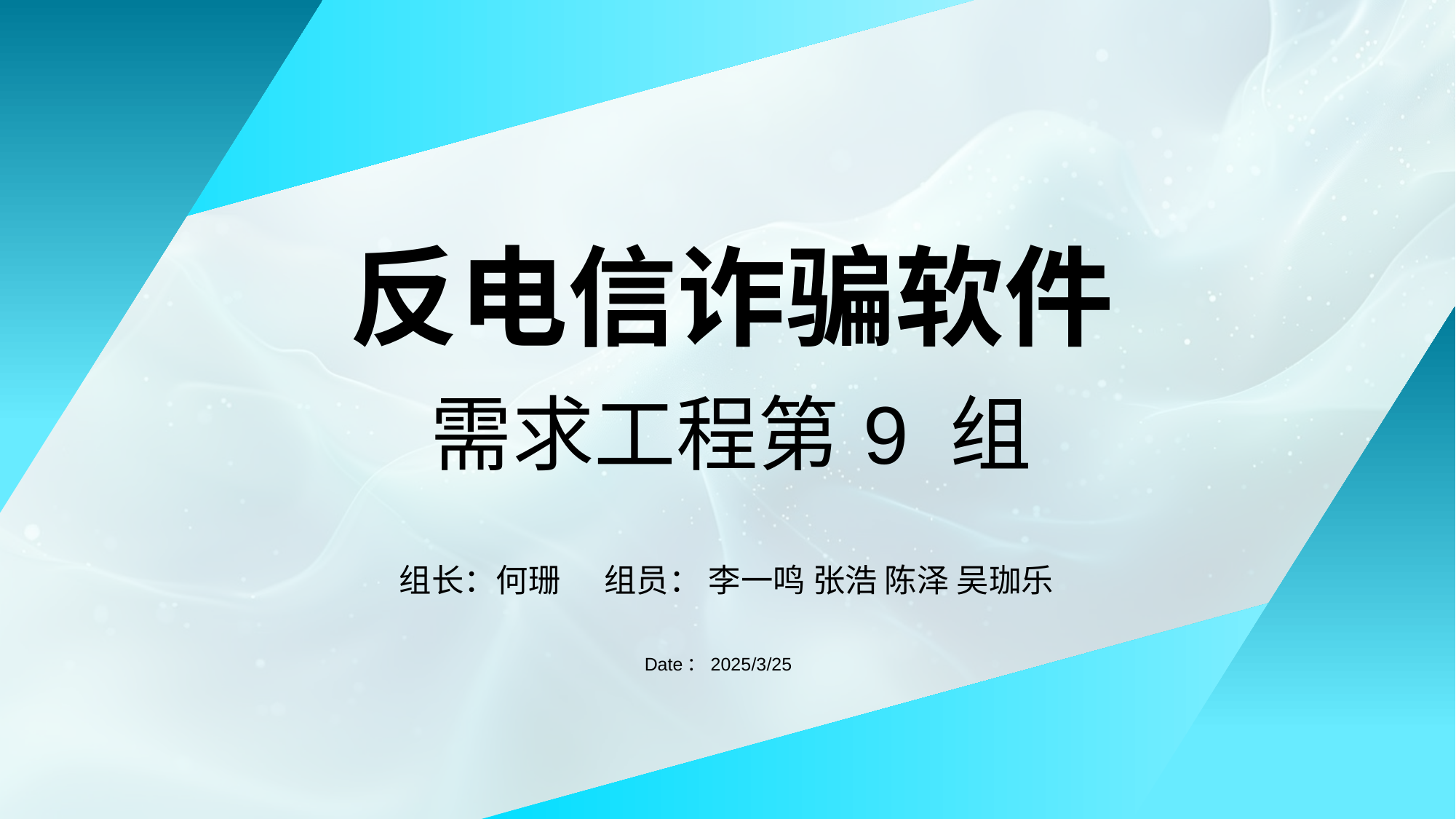

# 反电信诈骗软件 需求工程第9 组
组长：何珊      组员： 李一鸣 张浩 陈泽 吴珈乐

Date：2025/3/25